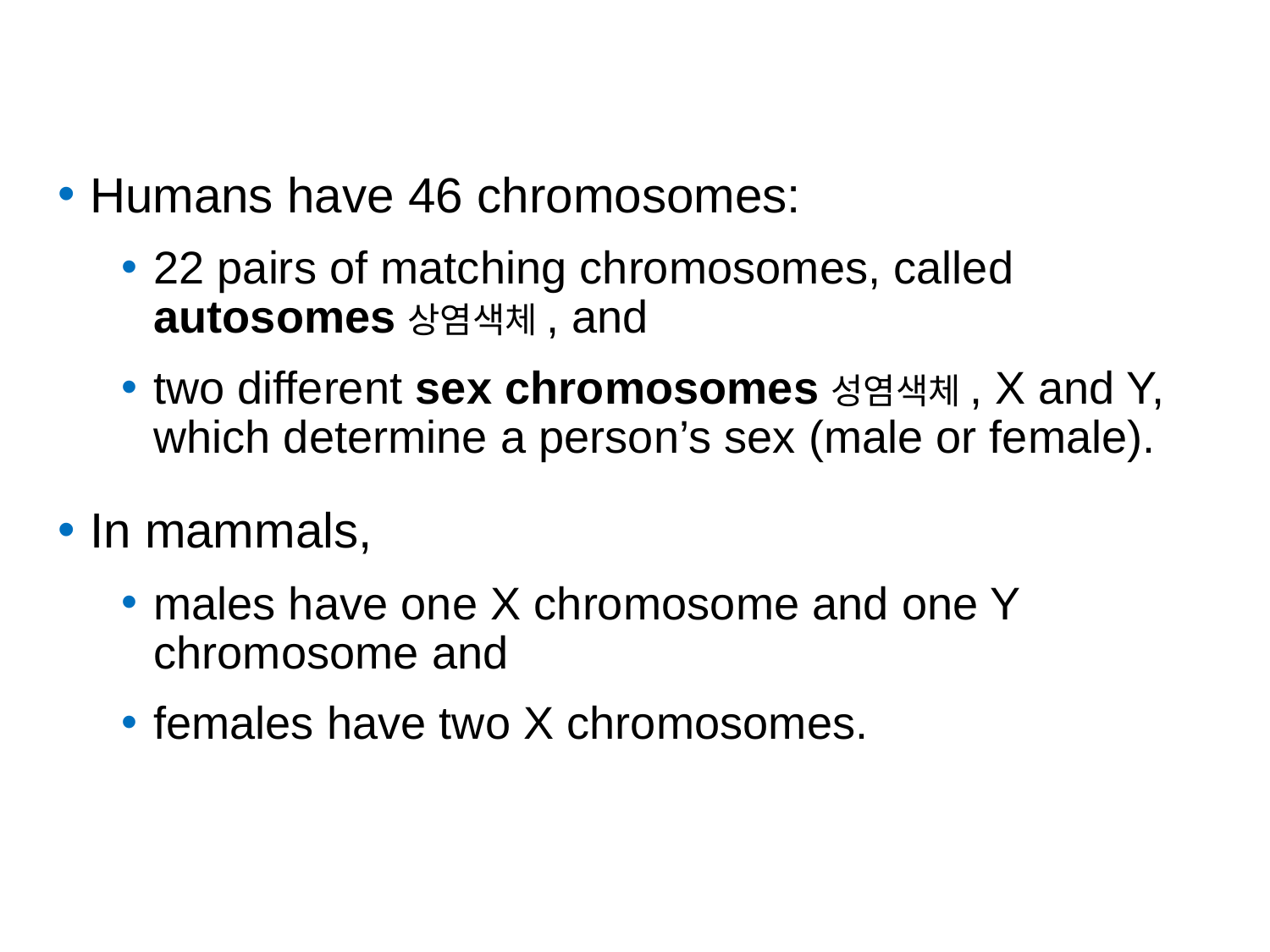

Humans have 46 chromosomes:
22 pairs of matching chromosomes, called autosomes상염색체, and
two different sex chromosomes성염색체, X and Y, which determine a person’s sex (male or female).
In mammals,
males have one X chromosome and one Y chromosome and
females have two X chromosomes.